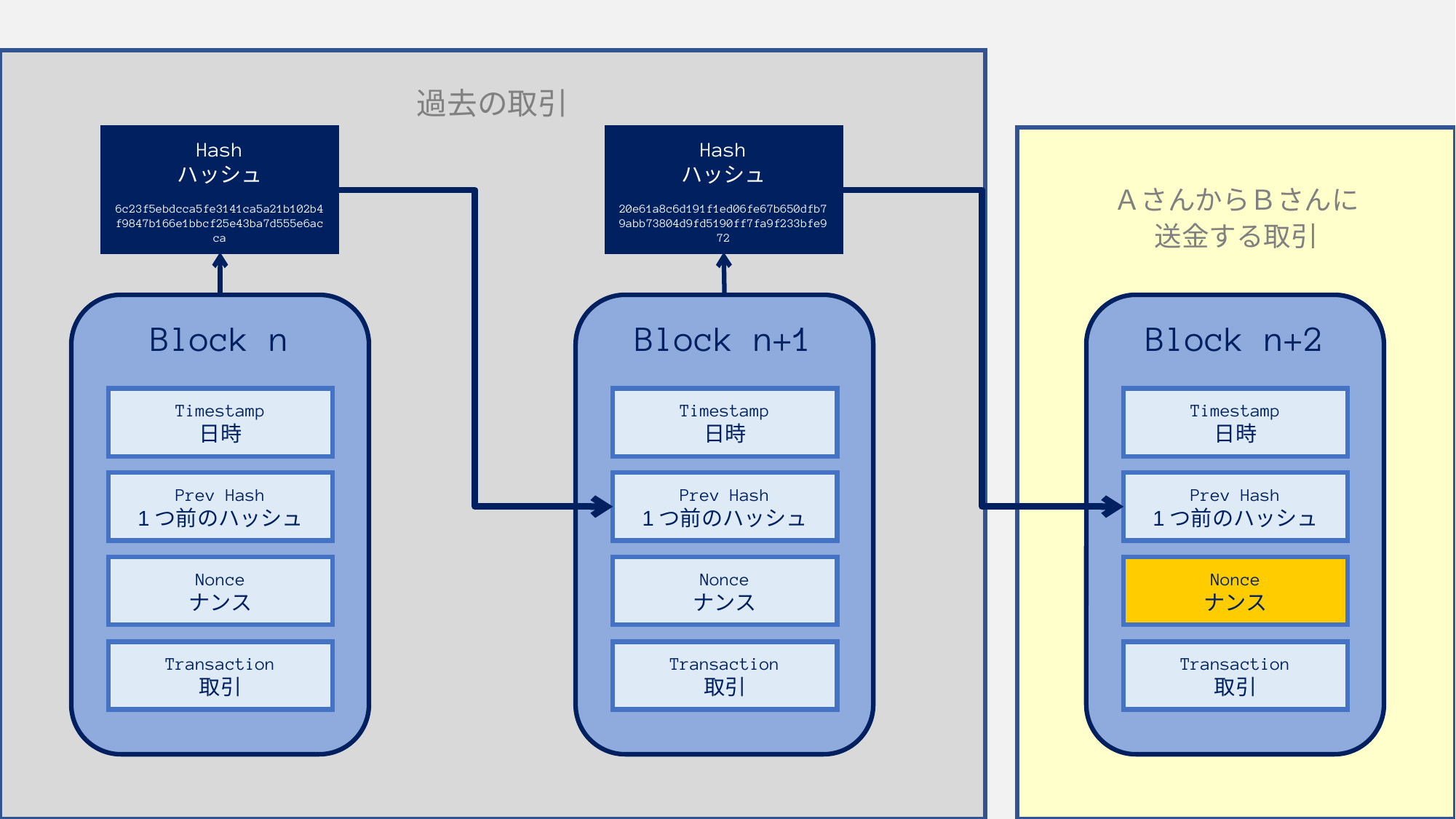

過去の取引
ＡさんからＢさんに
送金する取引
Hash
ハッシュ
6c23f5ebdcca5fe3141ca5a21b102b4f9847b166e1bbcf25e43ba7d555e6acca
Hash
ハッシュ
20e61a8c6d191f1ed06fe67b650dfb79abb73804d9fd5190ff7fa9f233bfe972
Block n
Block n+1
Block n+2
Timestamp
日時
Timestamp
日時
Timestamp
日時
Prev Hash
1つ前のハッシュ
Prev Hash
1つ前のハッシュ
Prev Hash
1つ前のハッシュ
Nonce
ナンス
Nonce
ナンス
Nonce
ナンス
Transaction
取引
Transaction
取引
Transaction
取引